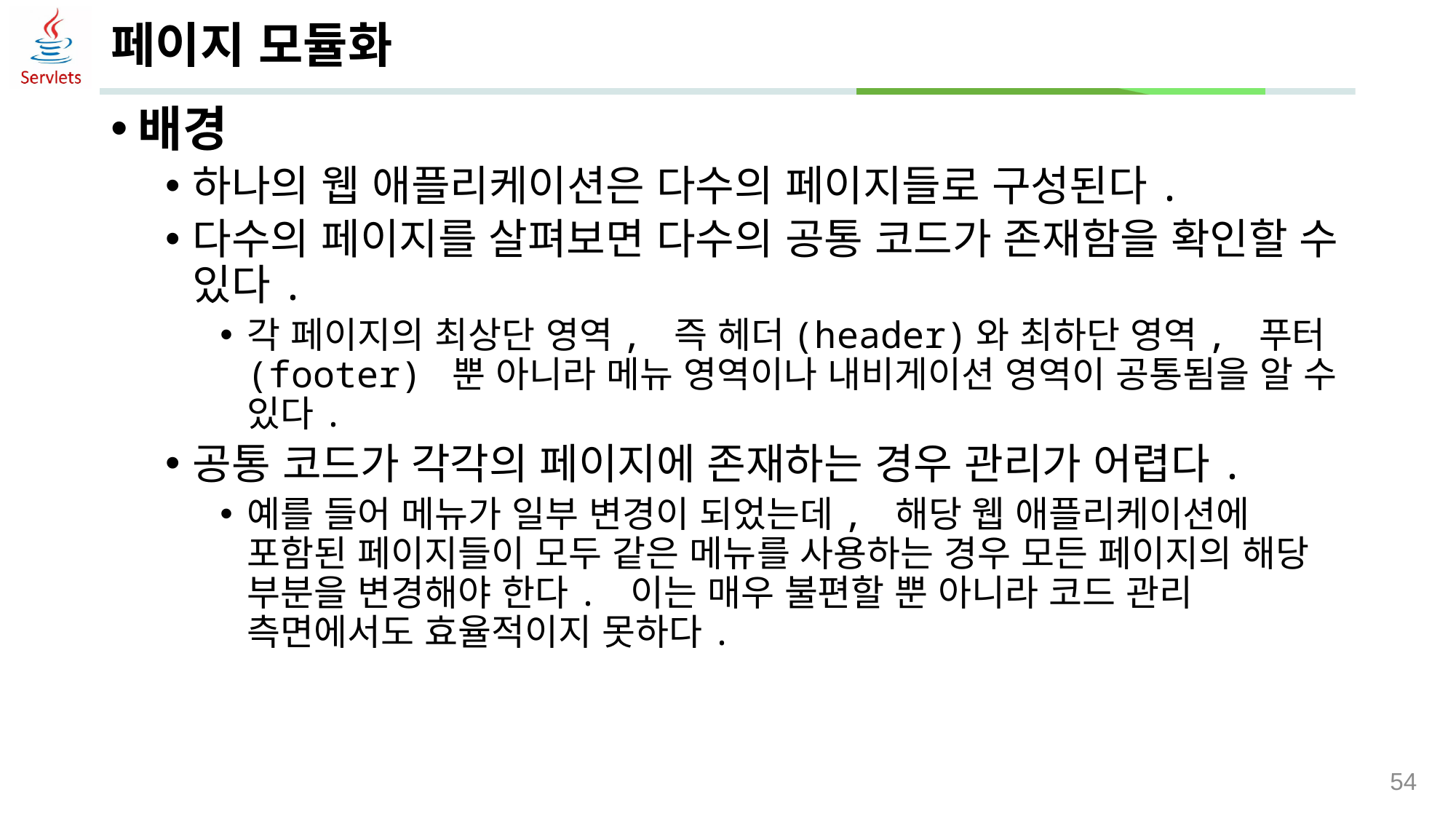

# 페이지 모듈화
배경
하나의 웹 애플리케이션은 다수의 페이지들로 구성된다.
다수의 페이지를 살펴보면 다수의 공통 코드가 존재함을 확인할 수 있다.
각 페이지의 최상단 영역, 즉 헤더(header)와 최하단 영역, 푸터(footer) 뿐 아니라 메뉴 영역이나 내비게이션 영역이 공통됨을 알 수 있다.
공통 코드가 각각의 페이지에 존재하는 경우 관리가 어렵다.
예를 들어 메뉴가 일부 변경이 되었는데, 해당 웹 애플리케이션에 포함된 페이지들이 모두 같은 메뉴를 사용하는 경우 모든 페이지의 해당 부분을 변경해야 한다. 이는 매우 불편할 뿐 아니라 코드 관리 측면에서도 효율적이지 못하다.

54